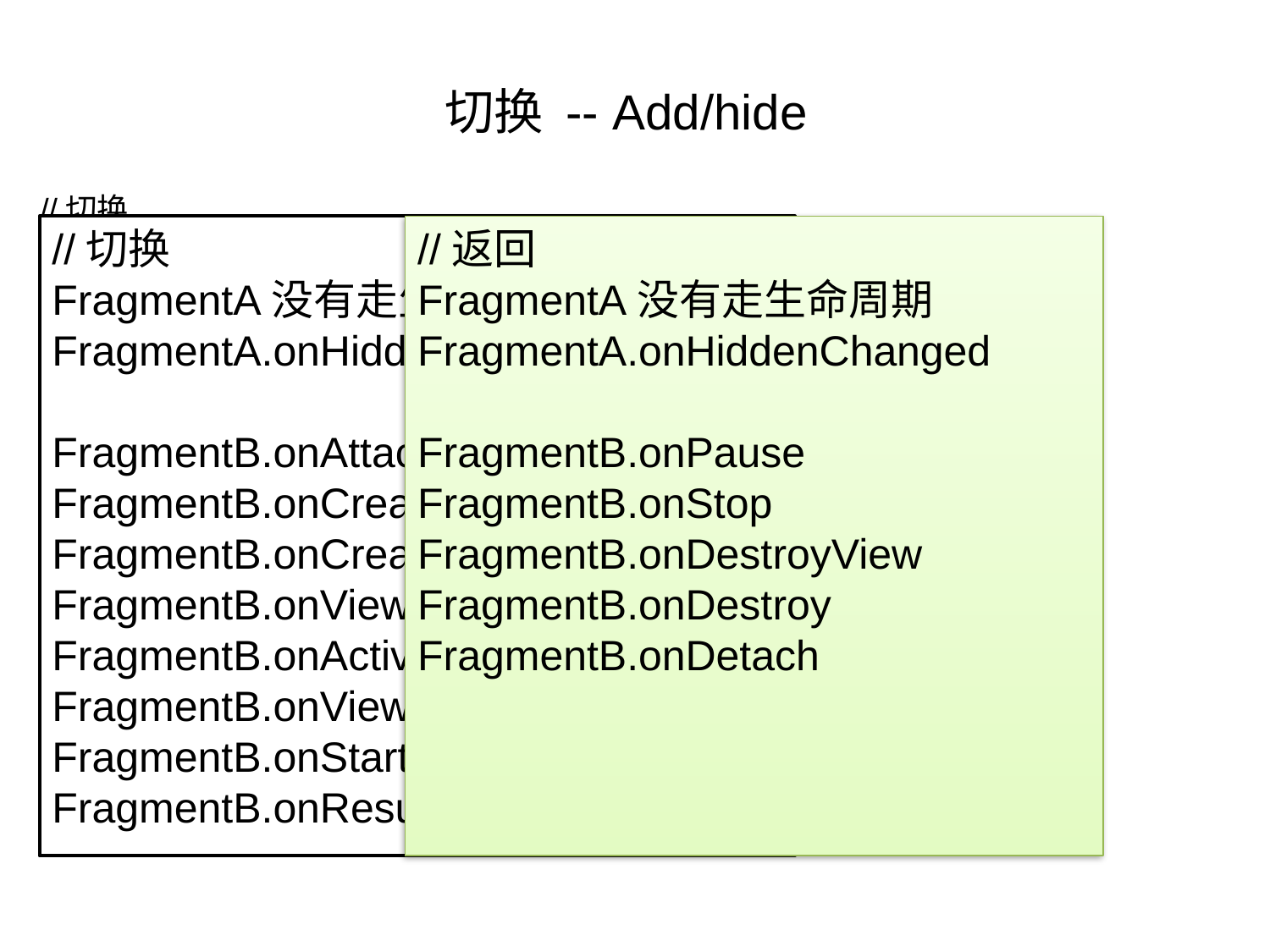

切换 -- Add/hide
//切换
ft.add(R.id.ll_parent_content, fragmentB);
ft.hide(fragmentA);
//返回
ft.remove(fragmentB);
ft.show(fragmentA);

//切换
FragmentA没有走生命周期
FragmentA.onHiddenChanged

FragmentB.onAttach
FragmentB.onCreate
FragmentB.onCreateView
FragmentB.onViewCreated
FragmentB.onActivityCreated
FragmentB.onViewStateRestored
FragmentB.onStart
FragmentB.onResume
//返回
FragmentA没有走生命周期
FragmentA.onHiddenChanged

FragmentB.onPause
FragmentB.onStop
FragmentB.onDestroyView
FragmentB.onDestroy
FragmentB.onDetach